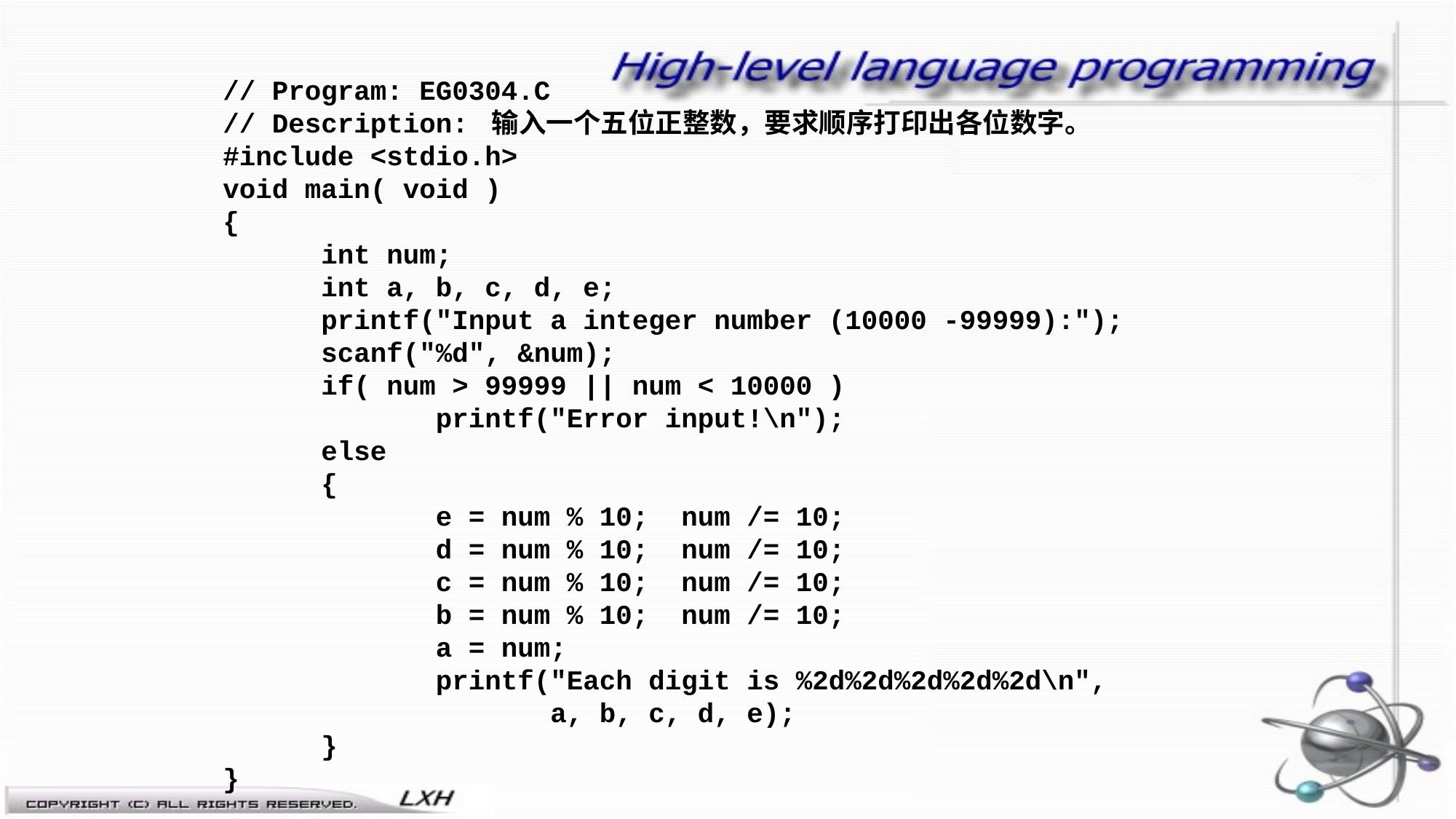

// Program: EG0304.C
// Description: 输入一个五位正整数，要求顺序打印出各位数字。
#include <stdio.h>
void main( void )
{
      int num;
      int a, b, c, d, e;
      printf("Input a integer number (10000 -99999):");
      scanf("%d", &num);
      if( num > 99999 || num < 10000 )
             printf("Error input!\n");
      else
      {
             e = num % 10;  num /= 10;
             d = num % 10;  num /= 10;
             c = num % 10;  num /= 10;
             b = num % 10;  num /= 10;
             a = num;
             printf("Each digit is %2d%2d%2d%2d%2d\n",
                    a, b, c, d, e);
      }
}